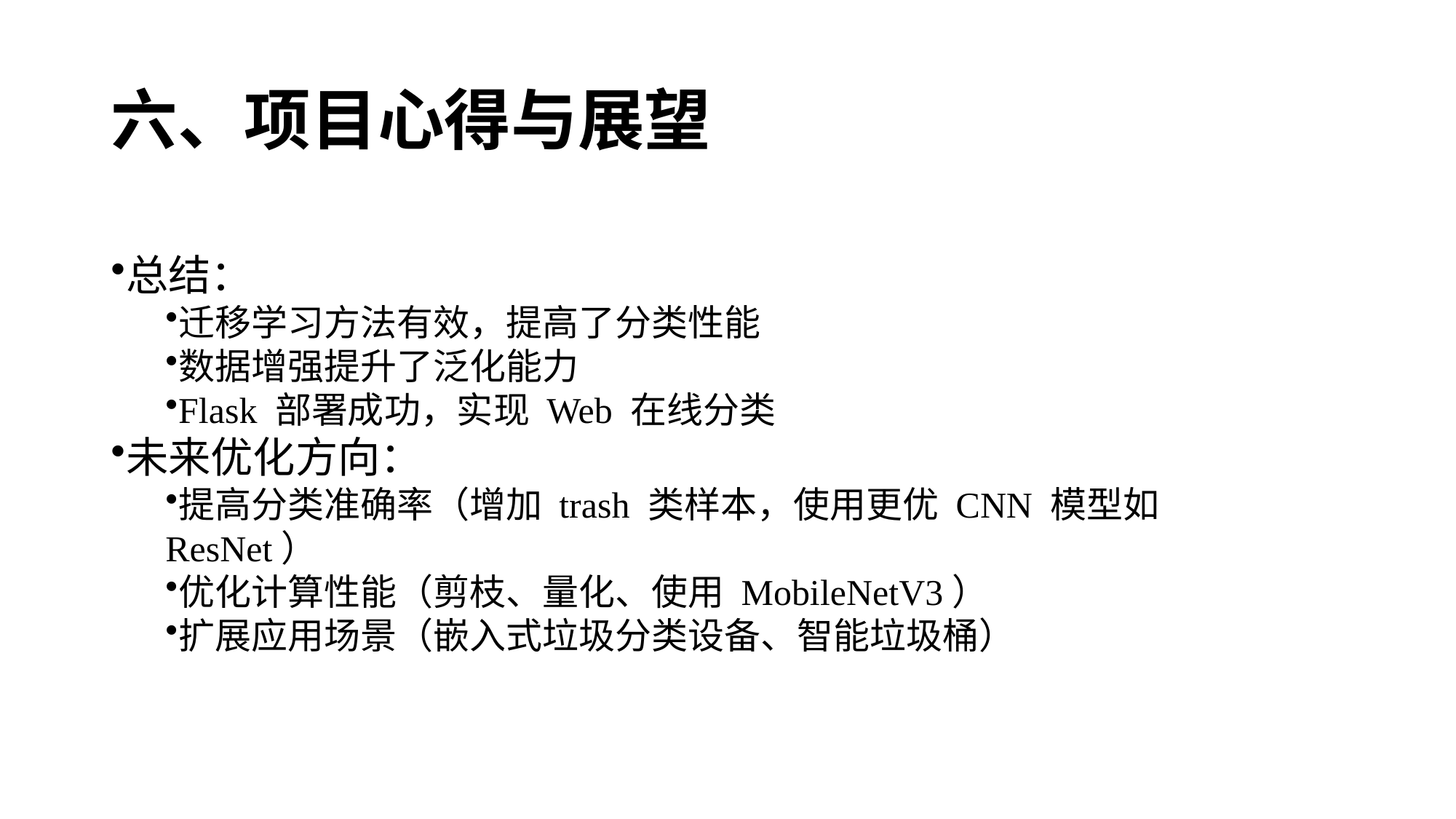

# 六、项目心得与展望
总结：
迁移学习方法有效，提高了分类性能
数据增强提升了泛化能力
Flask 部署成功，实现 Web 在线分类
未来优化方向：
提高分类准确率（增加 trash 类样本，使用更优 CNN 模型如 ResNet）
优化计算性能（剪枝、量化、使用 MobileNetV3）
扩展应用场景（嵌入式垃圾分类设备、智能垃圾桶）